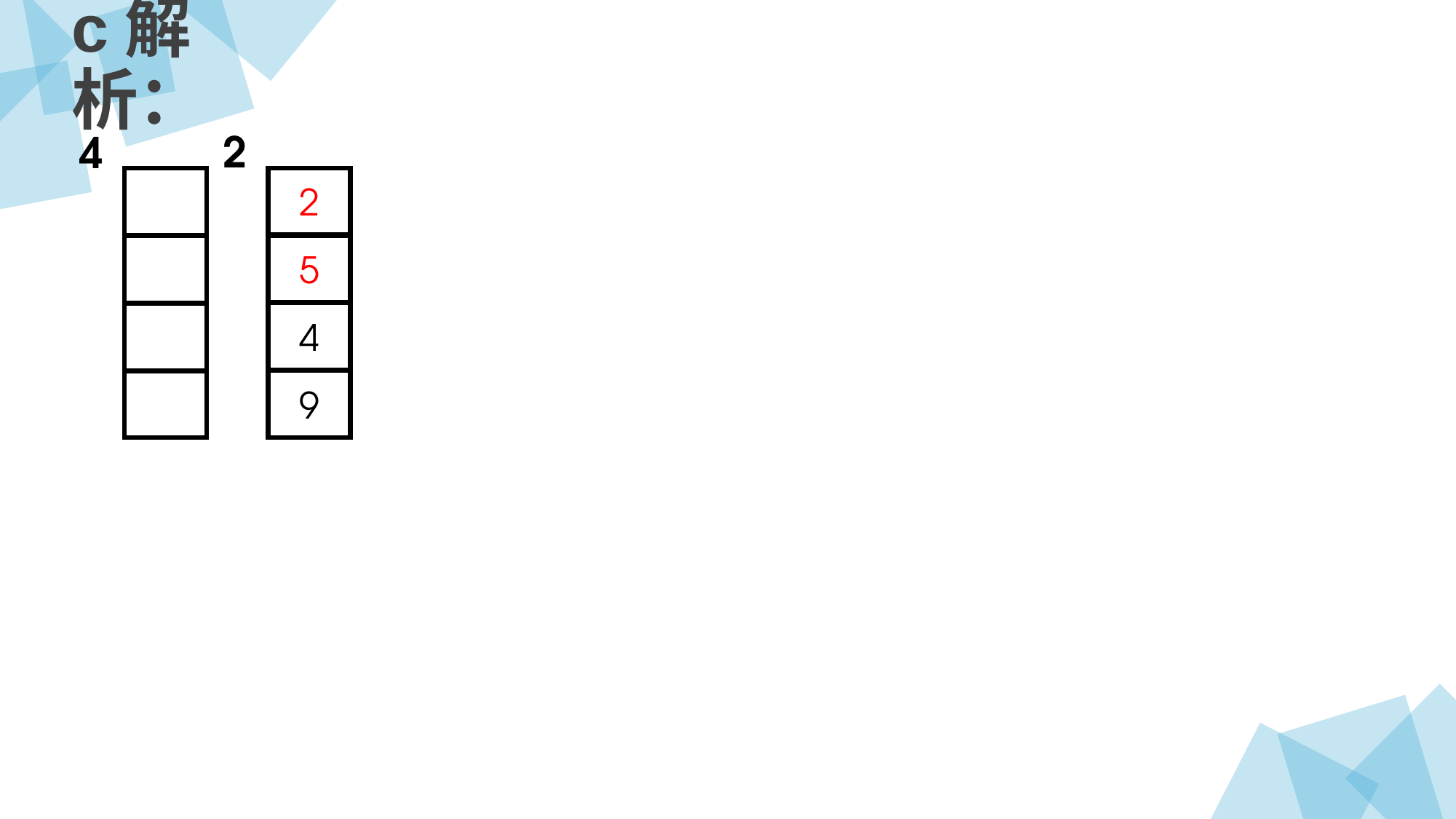

c解析：
2
4
2
5
4
9